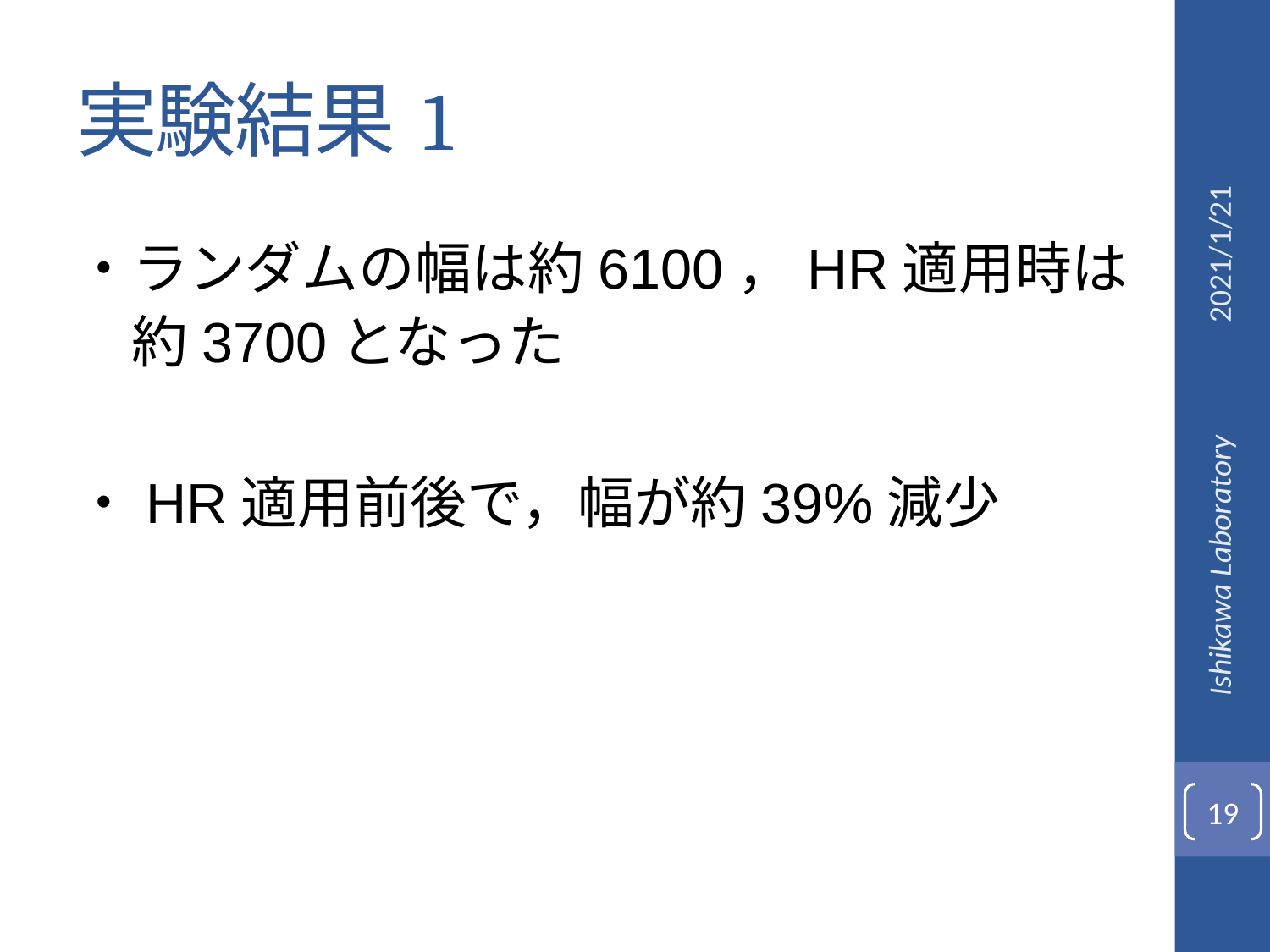

# 実験結果1
2021/1/21
・ランダムの幅は約6100，HR適用時は
　約3700となった
・HR適用前後で，幅が約39%減少
Ishikawa Laboratory
19